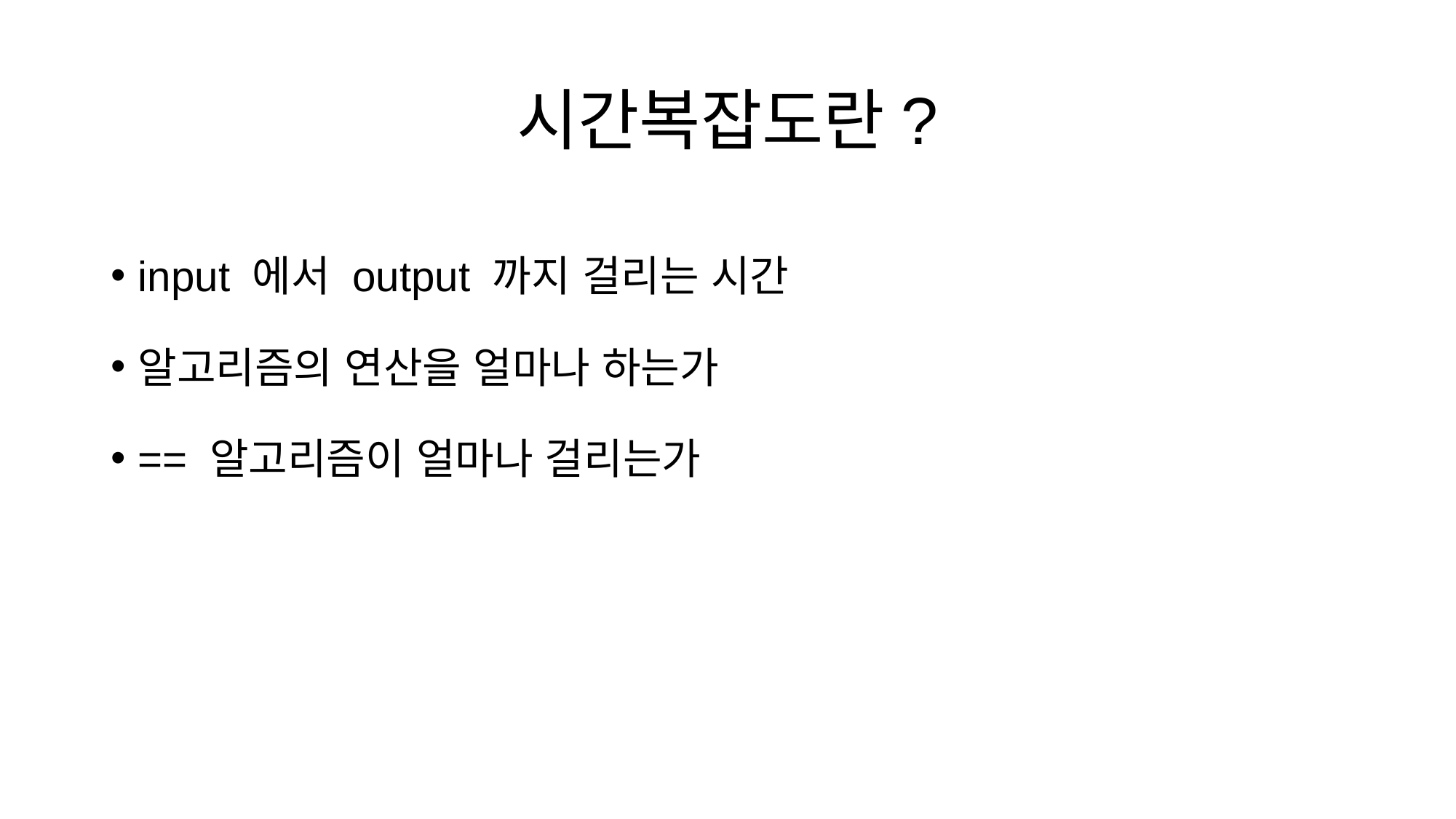

# 시간복잡도란?
input 에서 output 까지 걸리는 시간
알고리즘의 연산을 얼마나 하는가
== 알고리즘이 얼마나 걸리는가